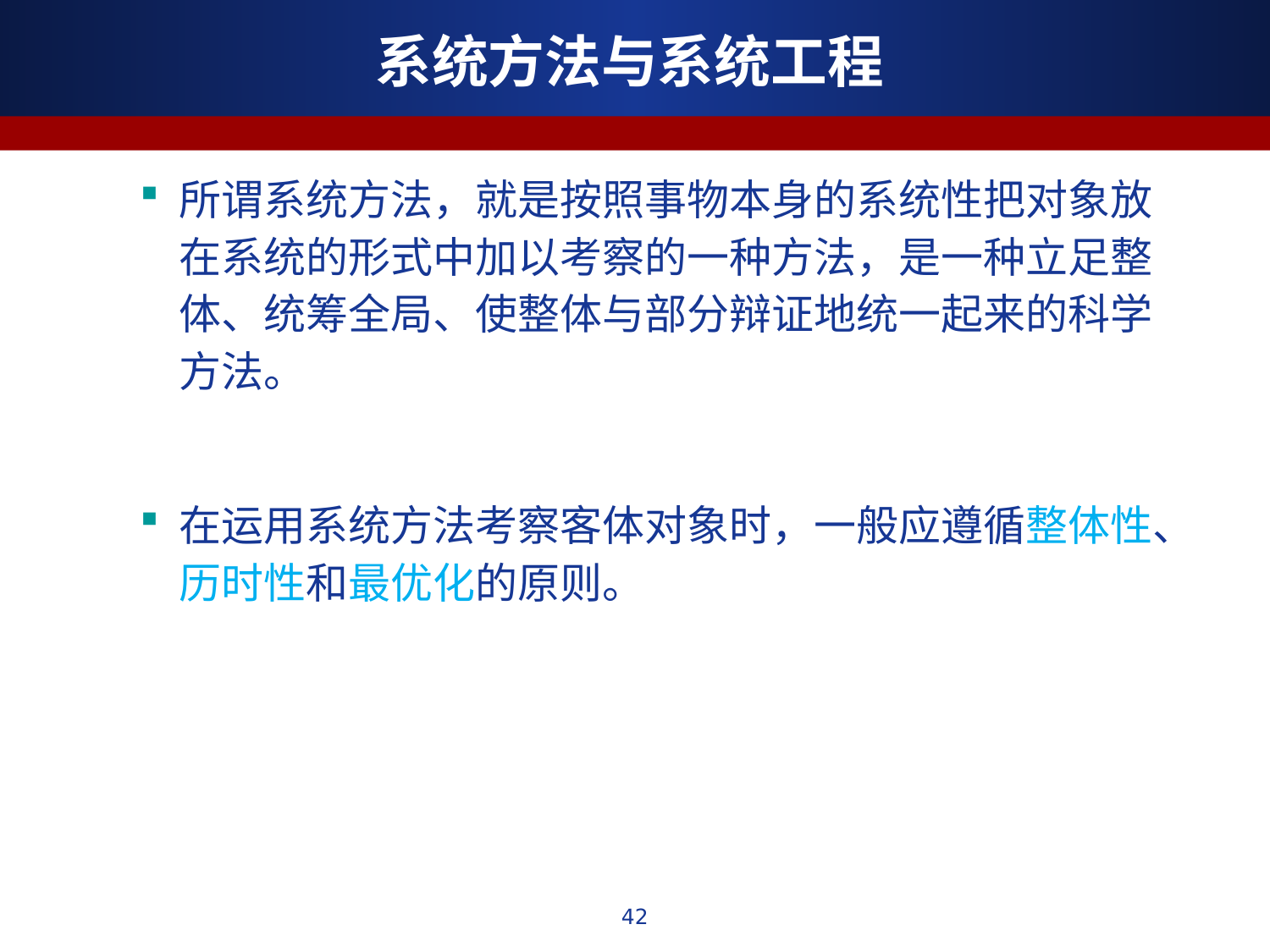

# 系统方法与系统工程
所谓系统方法，就是按照事物本身的系统性把对象放在系统的形式中加以考察的一种方法，是一种立足整体、统筹全局、使整体与部分辩证地统一起来的科学方法。

在运用系统方法考察客体对象时，一般应遵循整体性、历时性和最优化的原则。

42